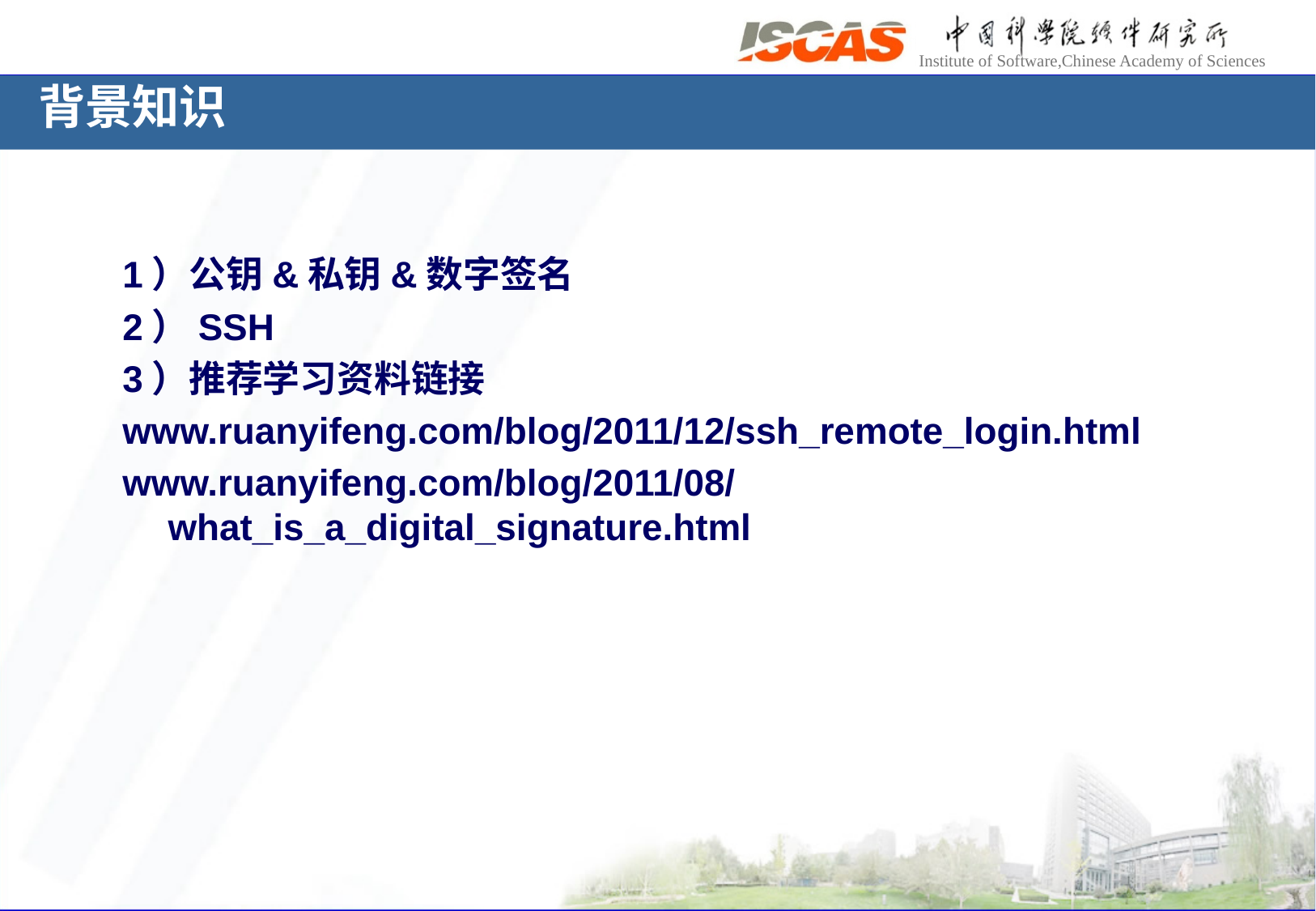

# 背景知识
1）公钥&私钥&数字签名
2）SSH
3）推荐学习资料链接
www.ruanyifeng.com/blog/2011/12/ssh_remote_login.html
www.ruanyifeng.com/blog/2011/08/what_is_a_digital_signature.html